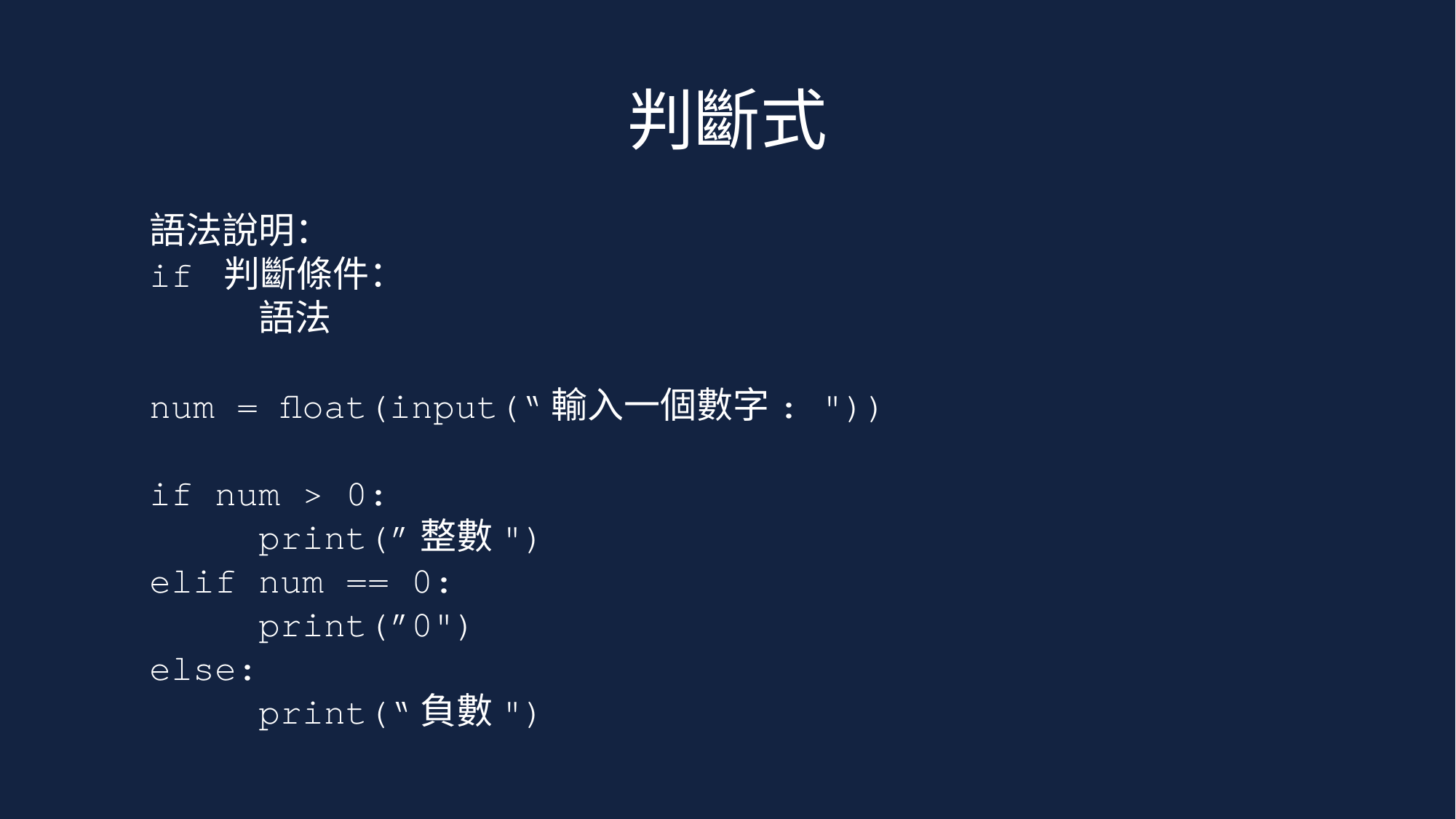

# 判斷式
語法說明：
if 判斷條件：
	語法

num = float(input(“輸入一個數字: "))

if num > 0:
	print(”整數")
elif num == 0:
	print(”0")
else:
 	print(“負數")